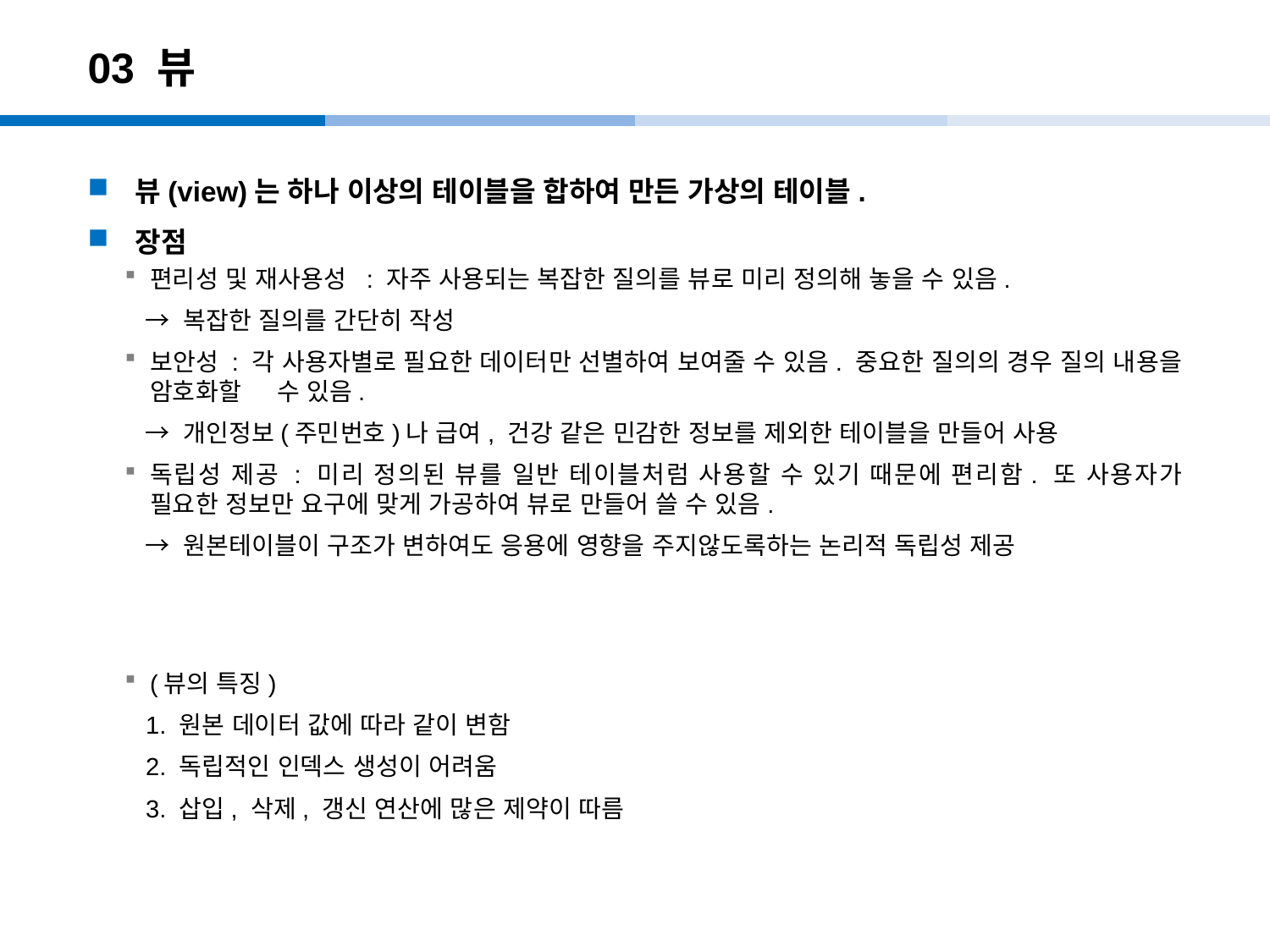

# 03 뷰
뷰(view)는 하나 이상의 테이블을 합하여 만든 가상의 테이블.
장점
편리성 및 재사용성  : 자주 사용되는 복잡한 질의를 뷰로 미리 정의해 놓을 수 있음.
   → 복잡한 질의를 간단히 작성
보안성 : 각 사용자별로 필요한 데이터만 선별하여 보여줄 수 있음. 중요한 질의의 경우 질의 내용을 암호화할 	수 있음.
   → 개인정보(주민번호)나 급여, 건강 같은 민감한 정보를 제외한 테이블을 만들어 사용
독립성 제공 : 미리 정의된 뷰를 일반 테이블처럼 사용할 수 있기 때문에 편리함. 또 사용자가 필요한 정보만 요구에 맞게 가공하여 뷰로 만들어 쓸 수 있음.
   → 원본테이블이 구조가 변하여도 응용에 영향을 주지않도록하는 논리적 독립성 제공

(뷰의 특징)
   1. 원본 데이터 값에 따라 같이 변함
   2. 독립적인 인덱스 생성이 어려움
   3. 삽입, 삭제, 갱신 연산에 많은 제약이 따름